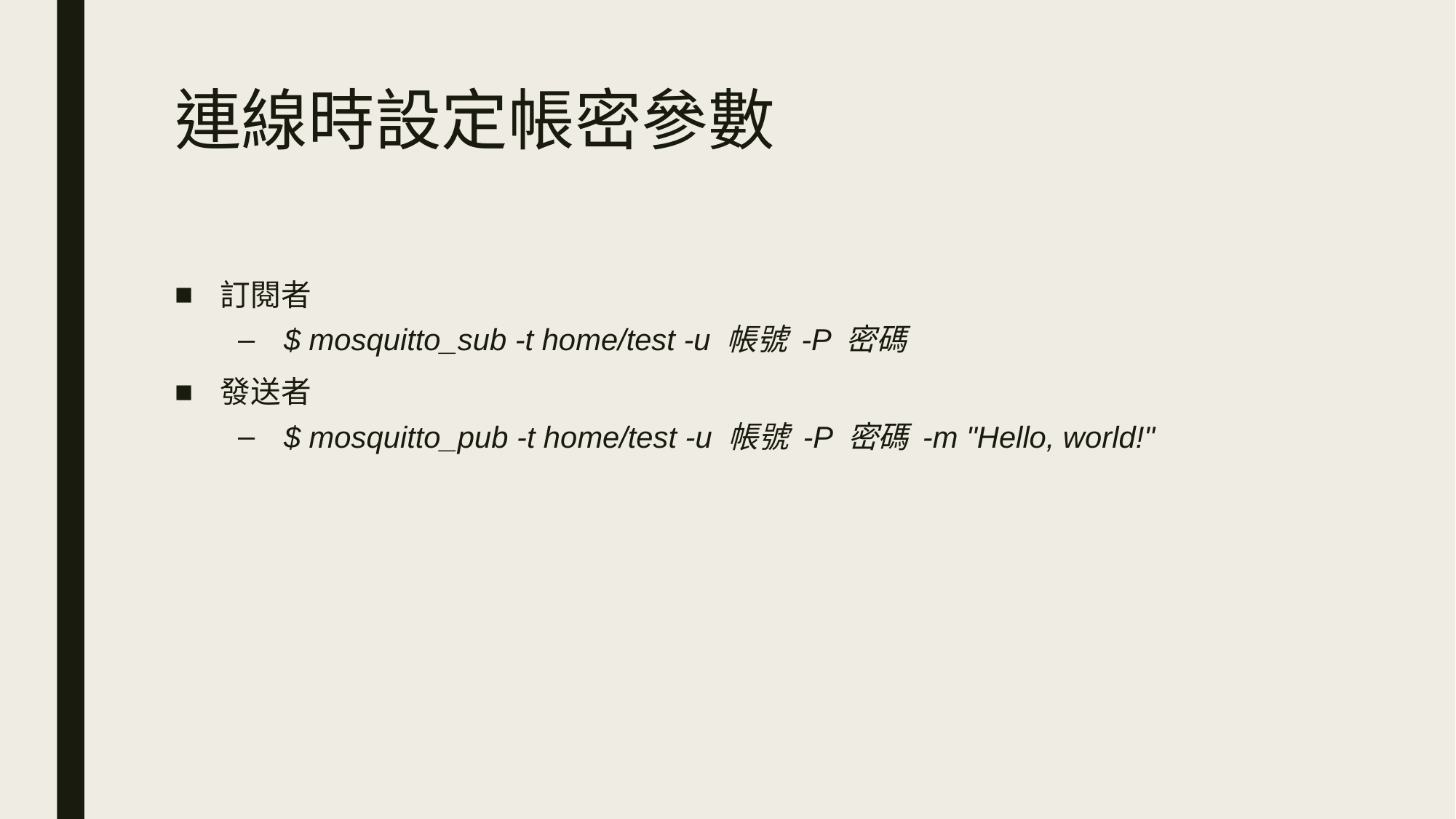

# 連線時設定帳密參數
訂閱者
$ mosquitto_sub -t home/test -u 帳號 -P 密碼
發送者
$ mosquitto_pub -t home/test -u 帳號 -P 密碼 -m "Hello, world!"